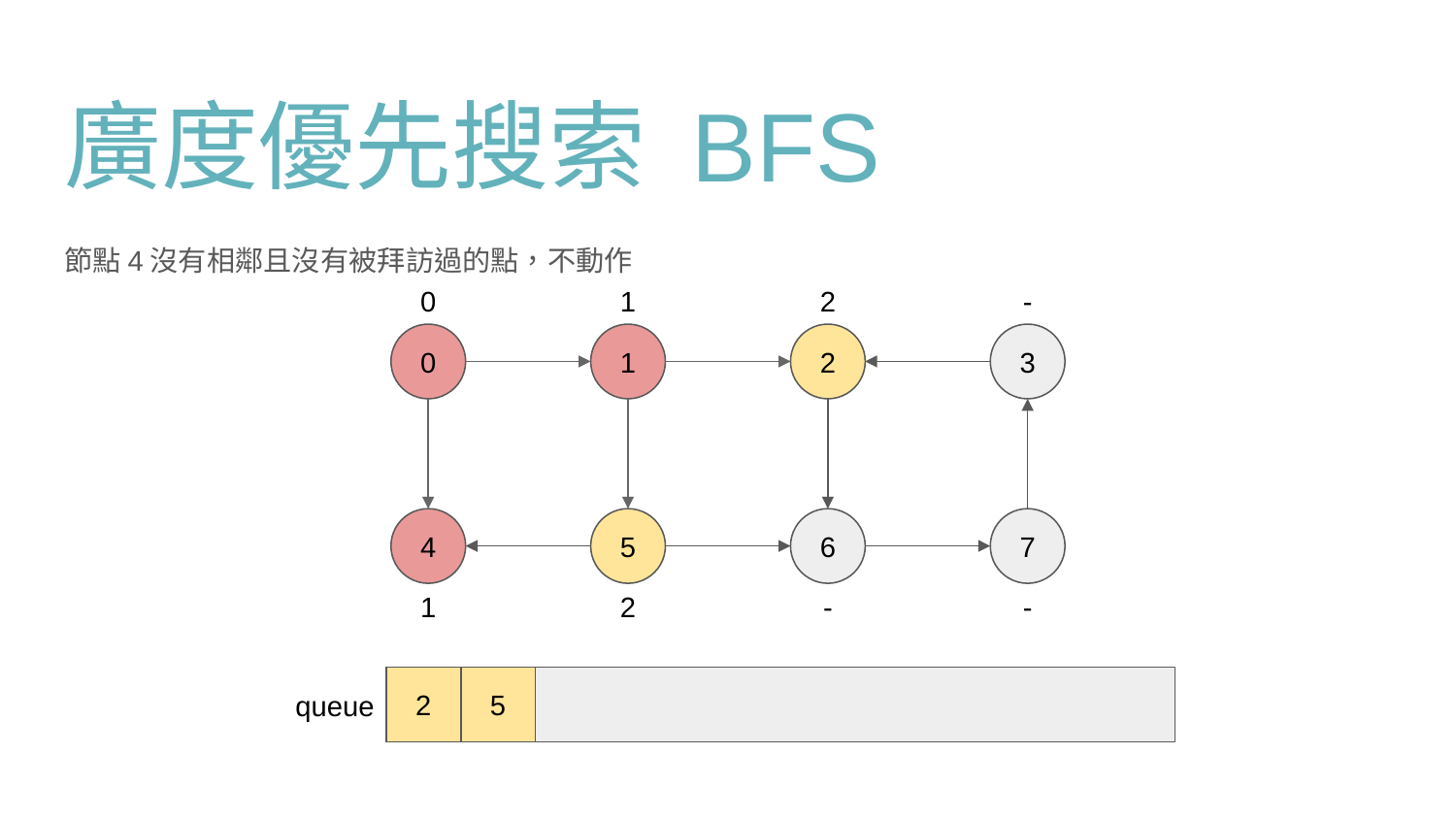

# 廣度優先搜索 BFS
節點4沒有相鄰且沒有被拜訪過的點，不動作
-
0
1
2
0
1
2
3
4
5
6
7
-
1
2
-

2
5
queue